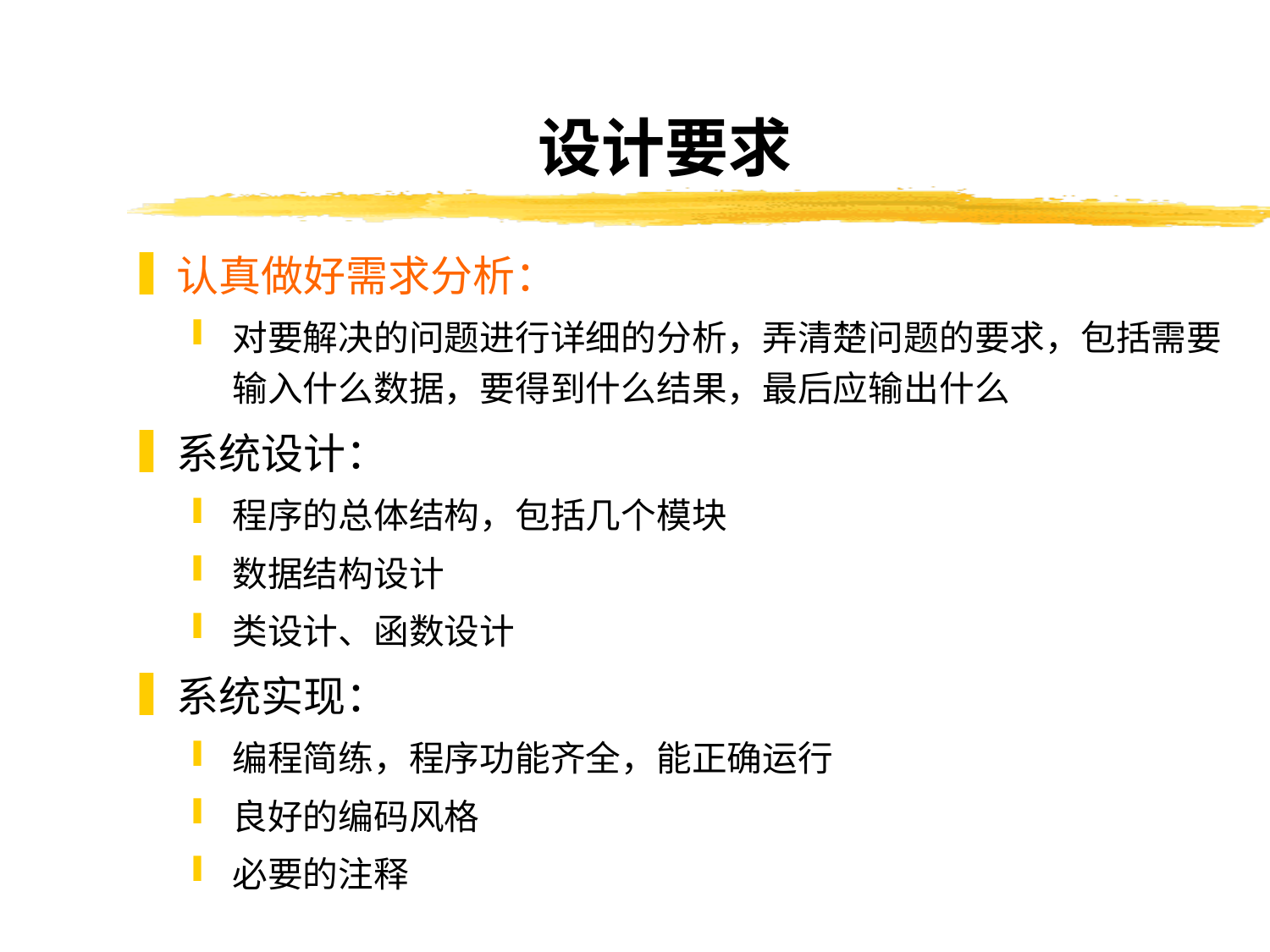

# 设计要求
认真做好需求分析：
对要解决的问题进行详细的分析，弄清楚问题的要求，包括需要输入什么数据，要得到什么结果，最后应输出什么
系统设计：
程序的总体结构，包括几个模块
数据结构设计
类设计、函数设计
系统实现：
编程简练，程序功能齐全，能正确运行
良好的编码风格
必要的注释